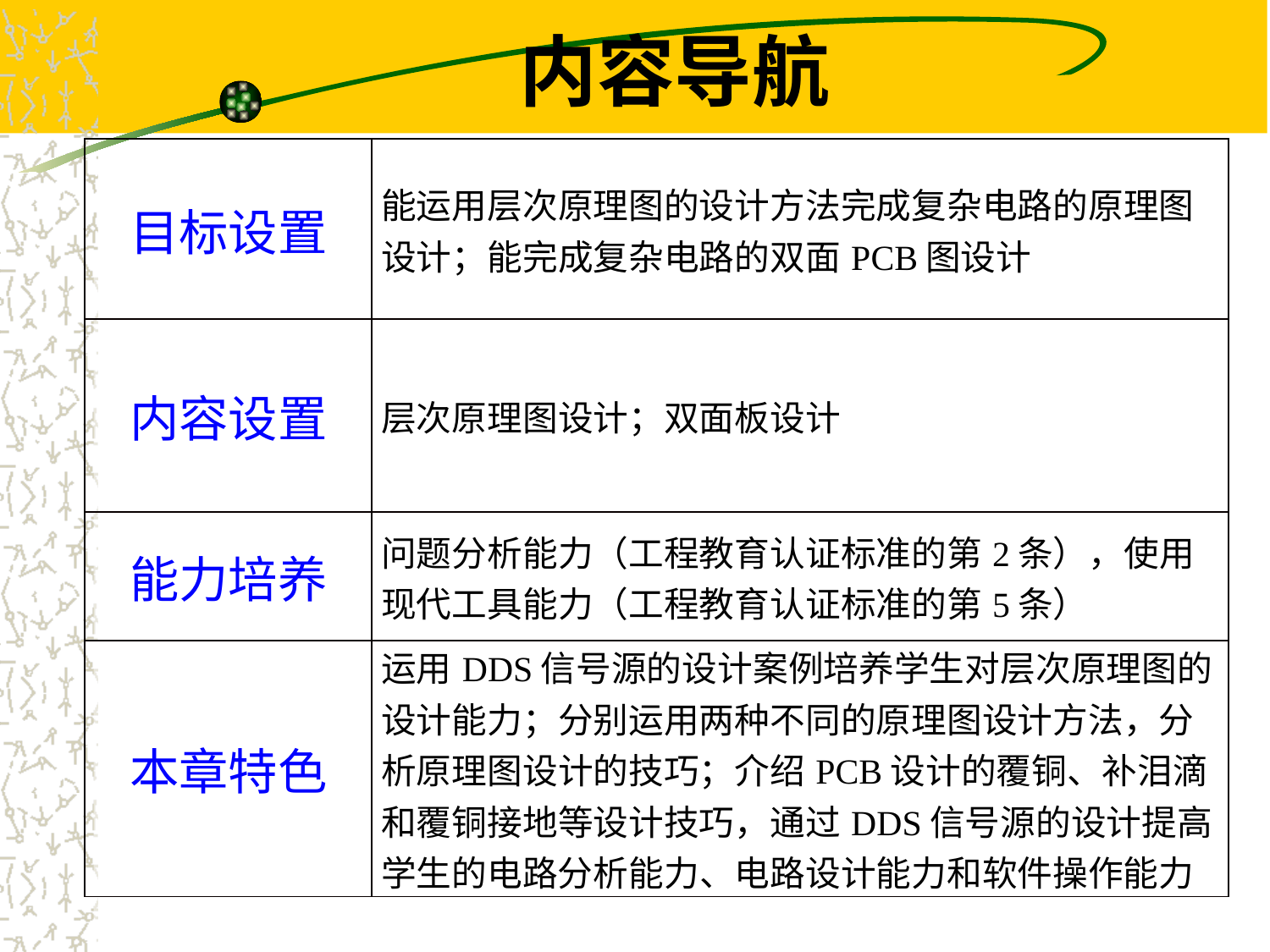

# 内容导航
| 目标设置 | 能运用层次原理图的设计方法完成复杂电路的原理图设计；能完成复杂电路的双面PCB图设计 |
| --- | --- |
| 内容设置 | 层次原理图设计；双面板设计 |
| 能力培养 | 问题分析能力（工程教育认证标准的第2条），使用现代工具能力（工程教育认证标准的第5条） |
| 本章特色 | 运用DDS信号源的设计案例培养学生对层次原理图的设计能力；分别运用两种不同的原理图设计方法，分析原理图设计的技巧；介绍PCB设计的覆铜、补泪滴和覆铜接地等设计技巧，通过DDS信号源的设计提高学生的电路分析能力、电路设计能力和软件操作能力 |